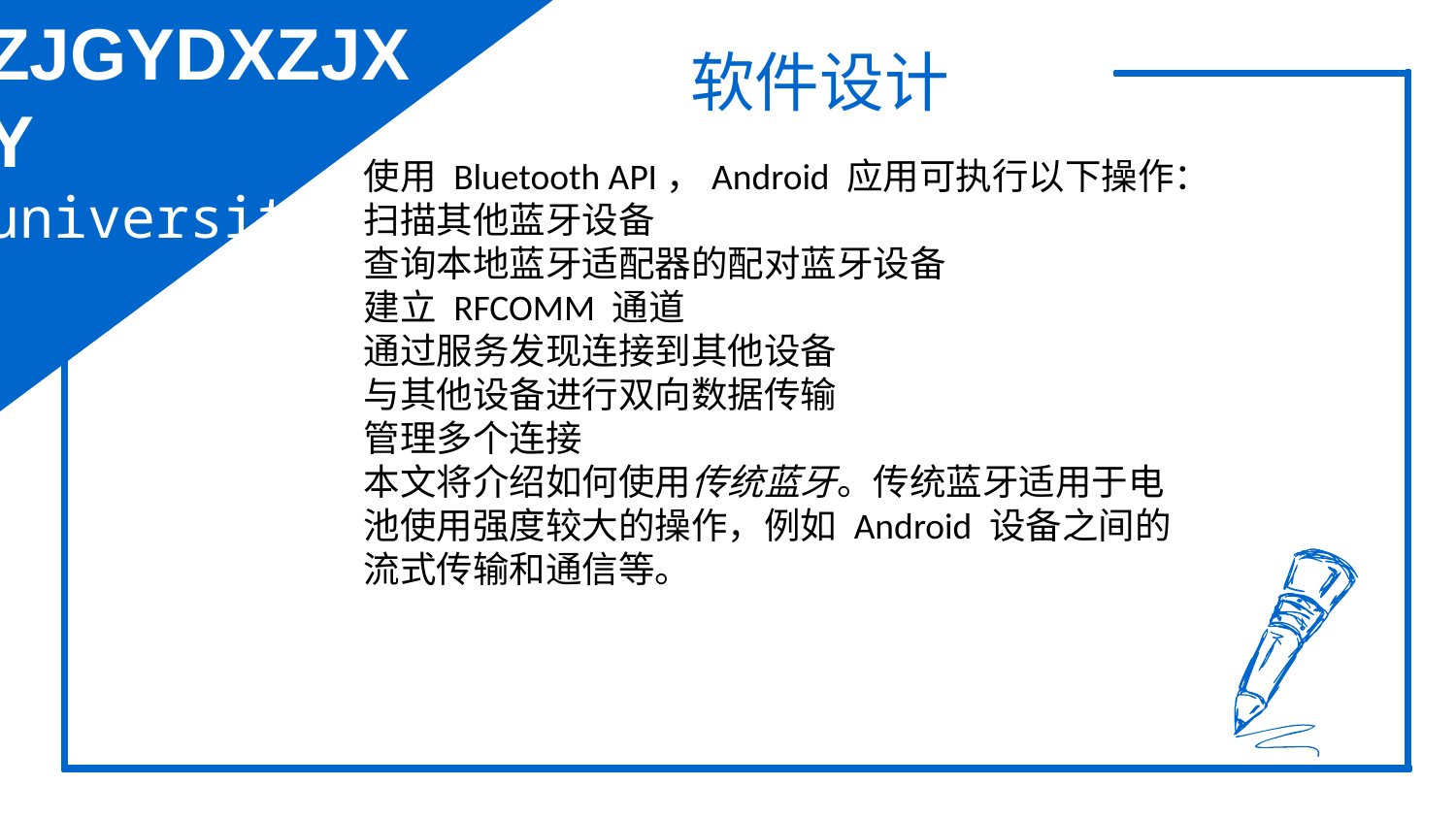

萨阿迪达斯
ZJGYDXZJXY
university

软件设计

使用 Bluetooth API，Android 应用可执行以下操作：
扫描其他蓝牙设备
查询本地蓝牙适配器的配对蓝牙设备
建立 RFCOMM 通道
通过服务发现连接到其他设备
与其他设备进行双向数据传输
管理多个连接
本文将介绍如何使用传统蓝牙。传统蓝牙适用于电池使用强度较大的操作，例如 Android 设备之间的流式传输和通信等。